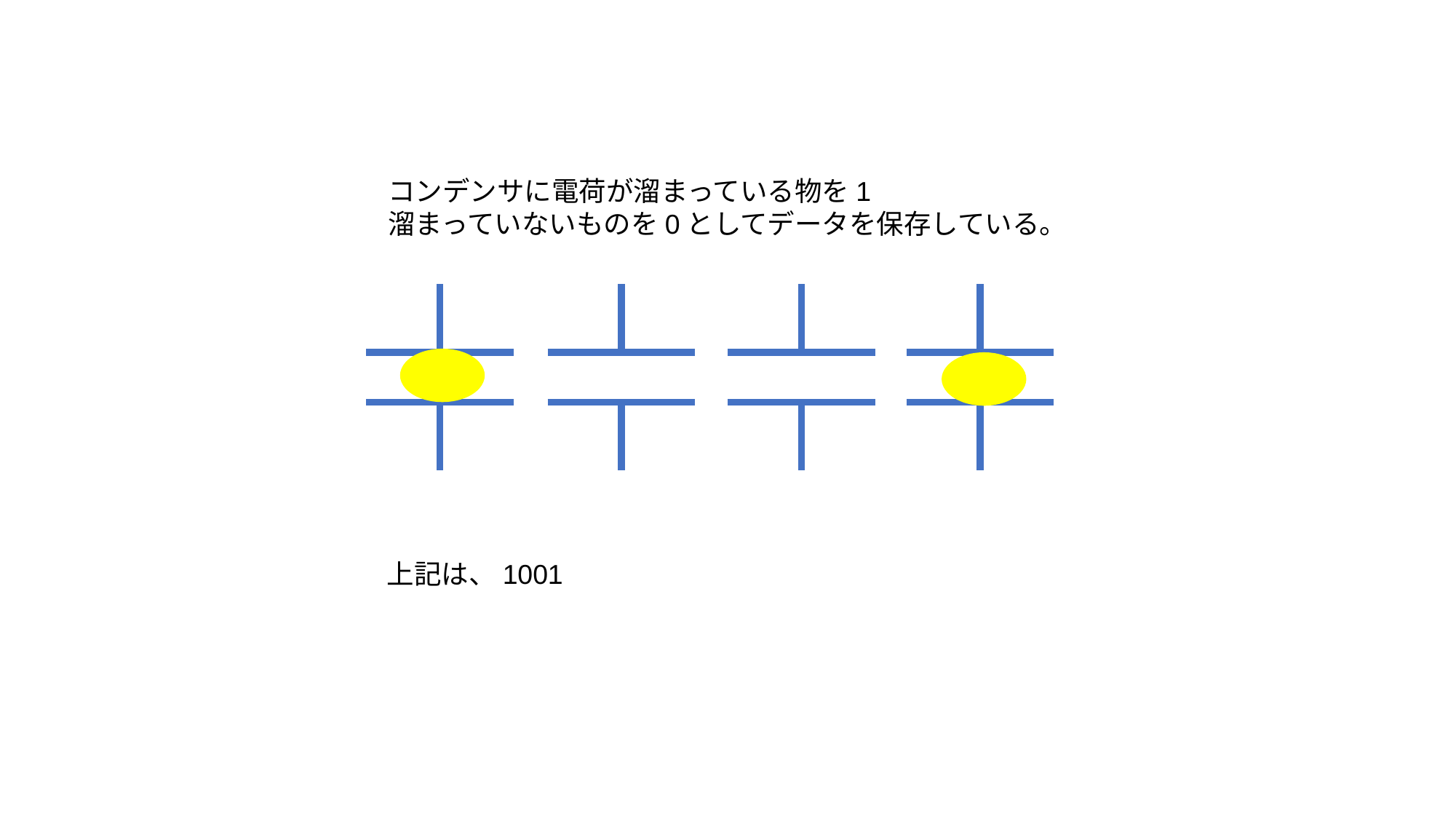

コンデンサに電荷が溜まっている物を1
溜まっていないものを0としてデータを保存している。

上記は、1001